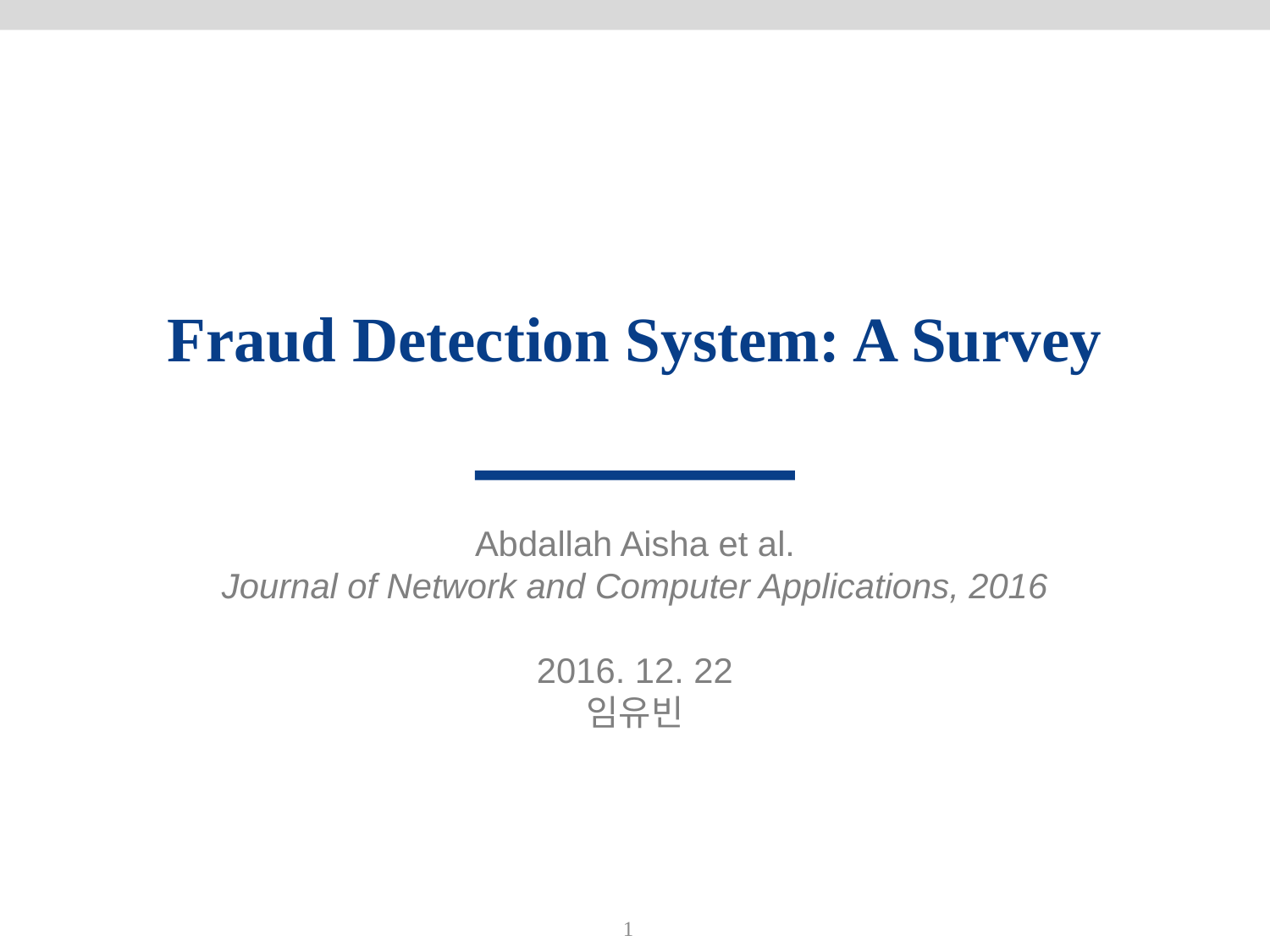

# Fraud Detection System: A Survey
Abdallah Aisha et al.
Journal of Network and Computer Applications, 2016

2016. 12. 22
임유빈
1